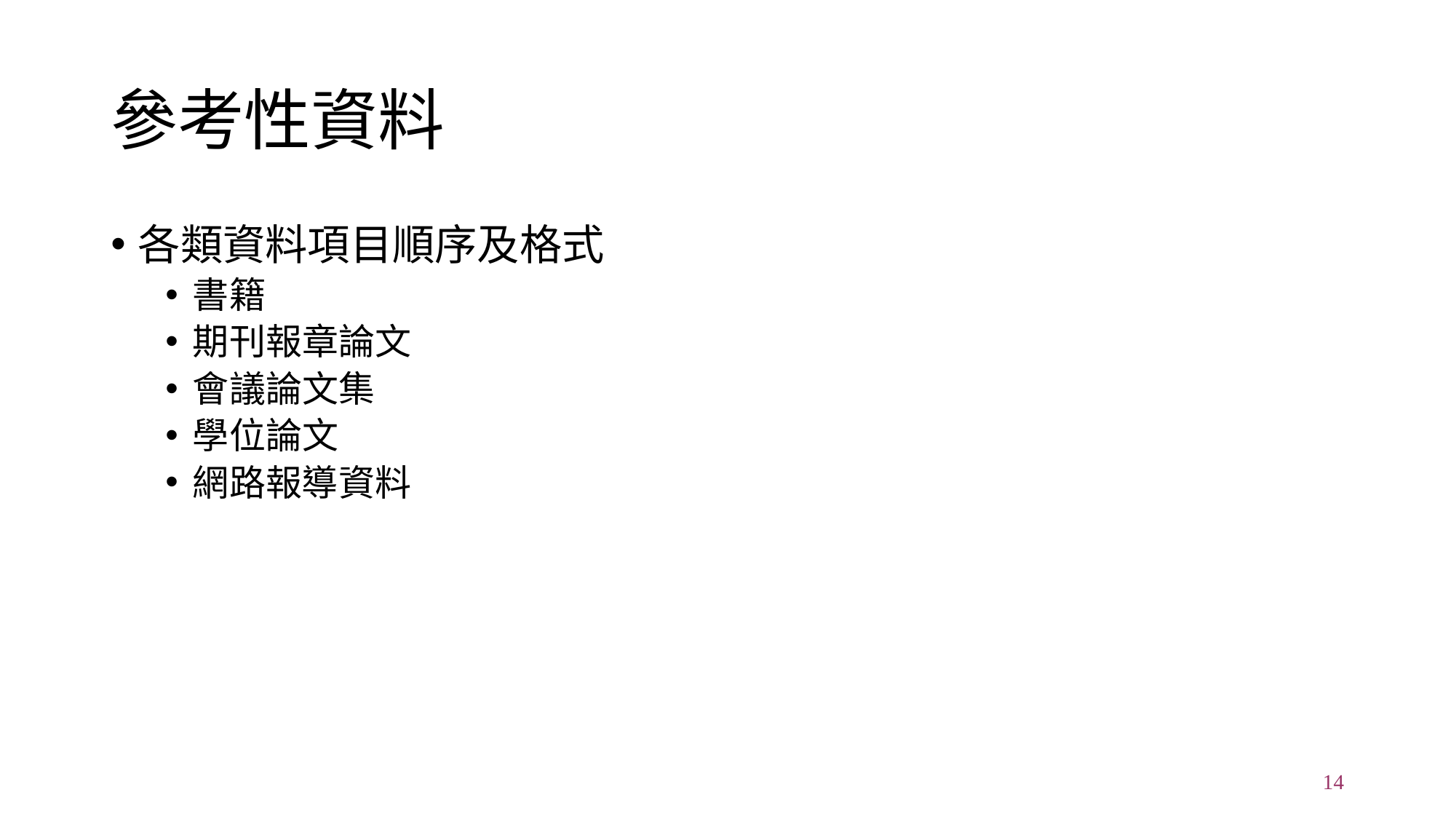

# 參考性資料
各類資料項目順序及格式
書籍
期刊報章論文
會議論文集
學位論文
網路報導資料
14